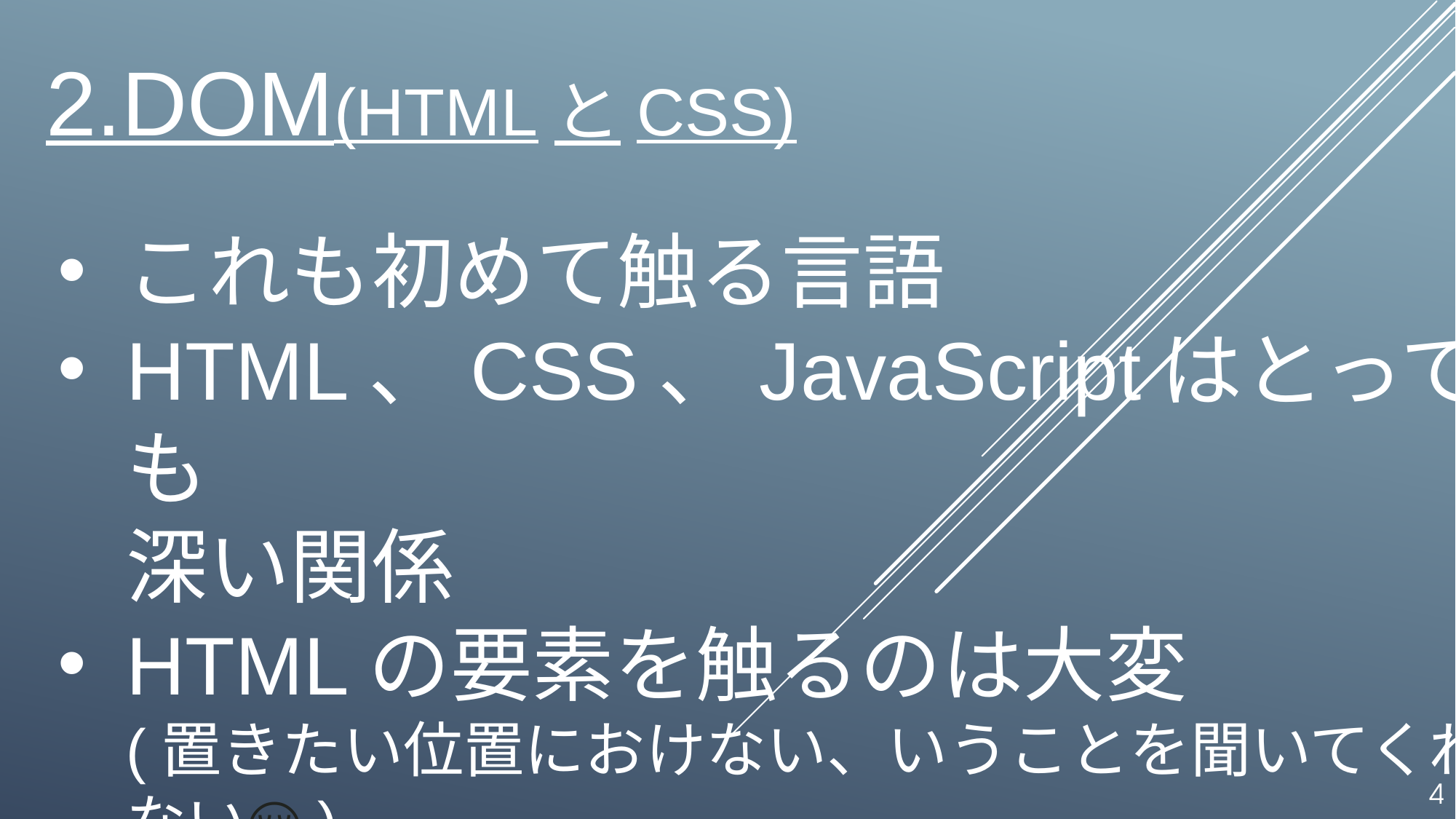

2.DOM(HTMLとCSS)

これも初めて触る言語
HTML、CSS、JavaScriptはとっても
深い関係
HTMLの要素を触るのは大変
(置きたい位置におけない、いうことを聞いてくれない😢)
4